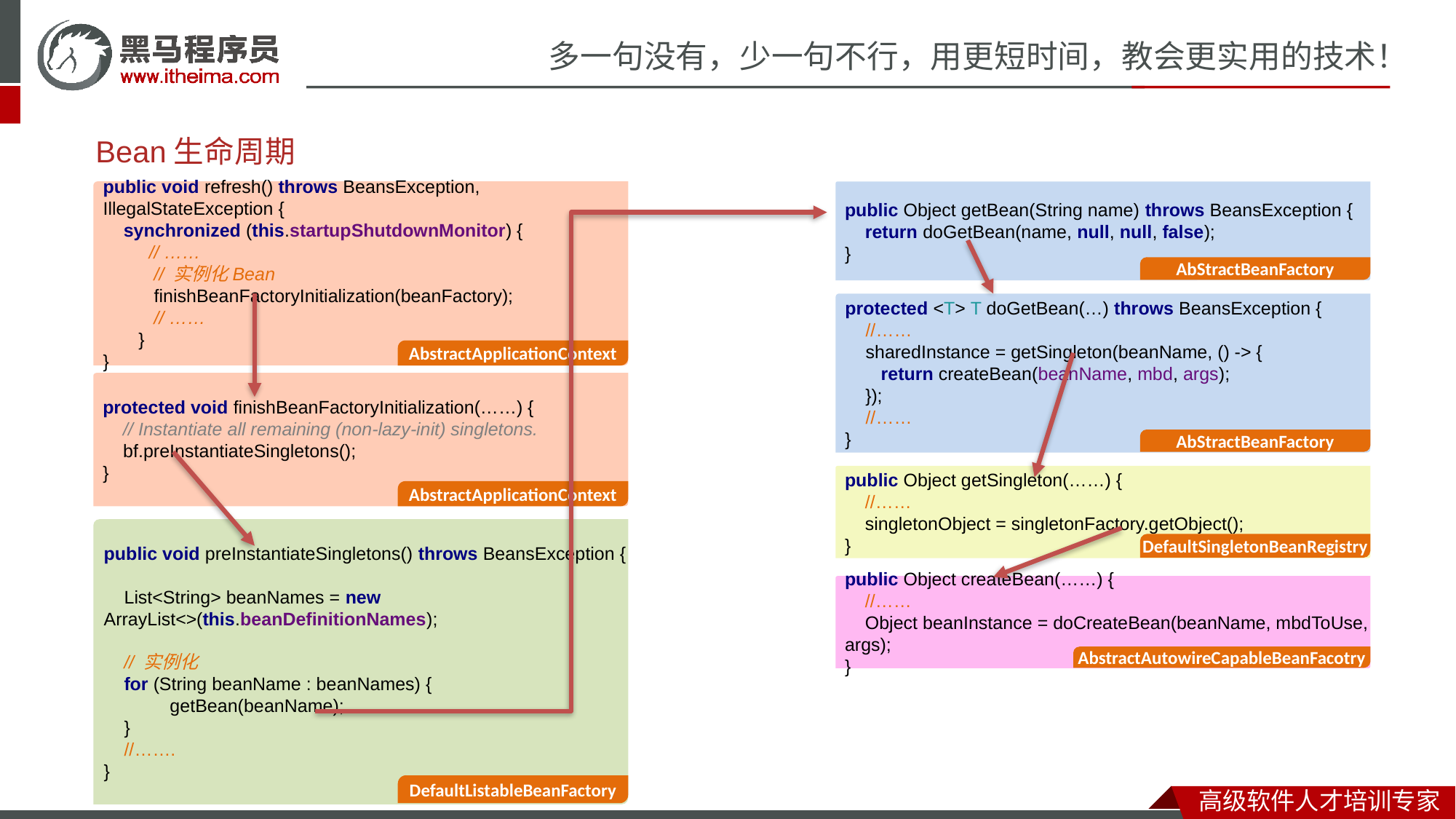

# Bean生命周期
public void refresh() throws BeansException, IllegalStateException {
    synchronized (this.startupShutdownMonitor) {
         // ……
          // 实例化Bean
          finishBeanFactoryInitialization(beanFactory);
          // ……
       }
}
AbstractApplicationContext
public Object getBean(String name) throws BeansException {
    return doGetBean(name, null, null, false);
}
AbStractBeanFactory
protected <T> T doGetBean(…) throws BeansException {
    //……
    sharedInstance = getSingleton(beanName, () -> {
       return createBean(beanName, mbd, args);
    });
    //……
}
AbStractBeanFactory
protected void finishBeanFactoryInitialization(……) {
    // Instantiate all remaining (non-lazy-init) singletons.
    bf.preInstantiateSingletons();
}
AbstractApplicationContext
public Object getSingleton(……) {
    //……
    singletonObject = singletonFactory.getObject();
}
DefaultSingletonBeanRegistry
public void preInstantiateSingletons() throws BeansException {
    List<String> beanNames = new ArrayList<>(this.beanDefinitionNames);
    // 实例化
    for (String beanName : beanNames) {
             getBean(beanName);
    }
    //…….
}
DefaultListableBeanFactory
public Object createBean(……) {
    //……
    Object beanInstance = doCreateBean(beanName, mbdToUse, args);
}
AbstractAutowireCapableBeanFacotry